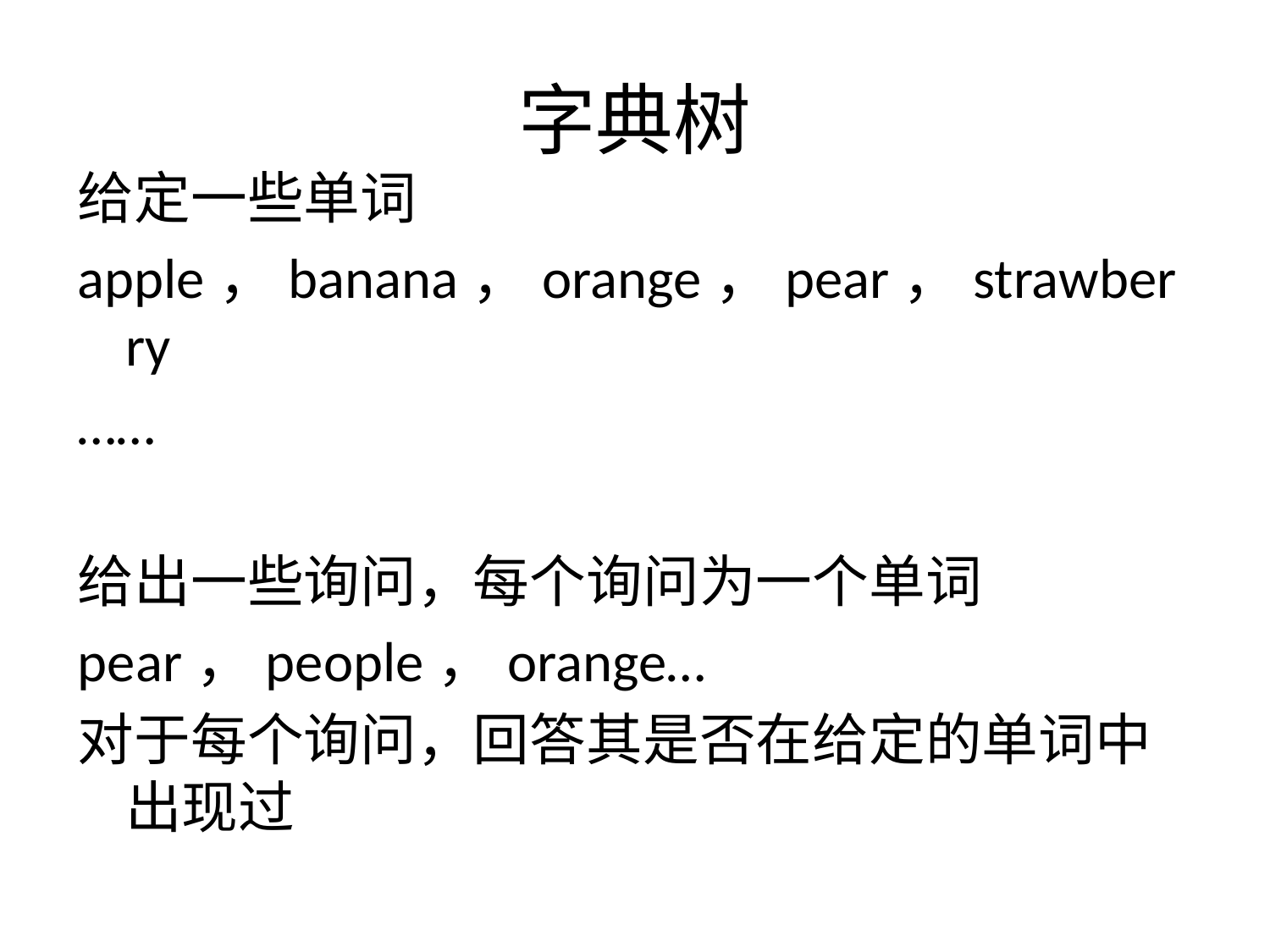

字典树
给定一些单词
apple，banana，orange，pear，strawberry
……

给出一些询问，每个询问为一个单词
pear，people，orange…
对于每个询问，回答其是否在给定的单词中出现过